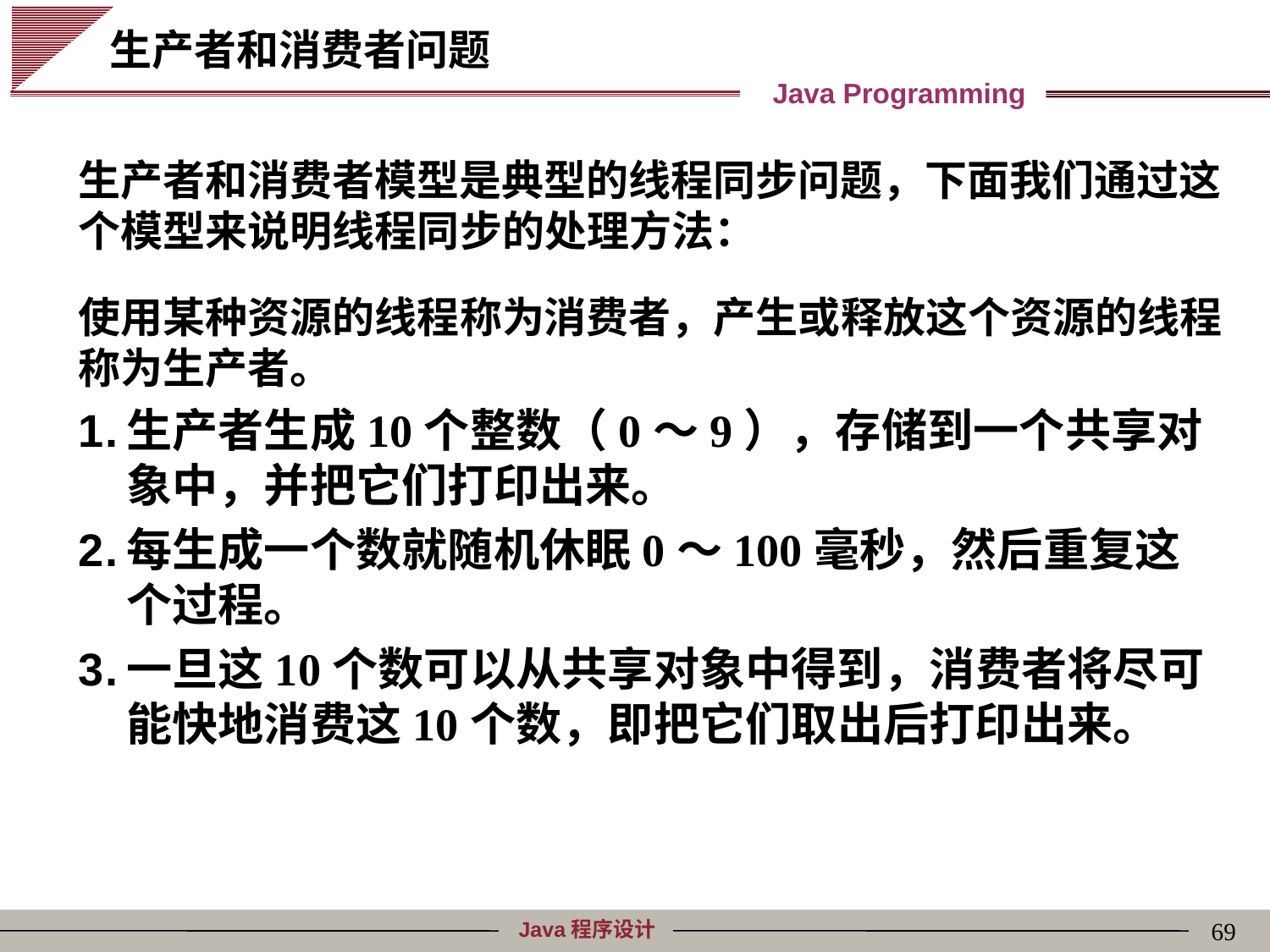

# 生产者和消费者问题
生产者和消费者模型是典型的线程同步问题，下面我们通过这个模型来说明线程同步的处理方法：

使用某种资源的线程称为消费者，产生或释放这个资源的线程称为生产者。
生产者生成10个整数（0～9），存储到一个共享对象中，并把它们打印出来。
每生成一个数就随机休眠0～100毫秒，然后重复这个过程。
一旦这10个数可以从共享对象中得到，消费者将尽可能快地消费这10个数，即把它们取出后打印出来。